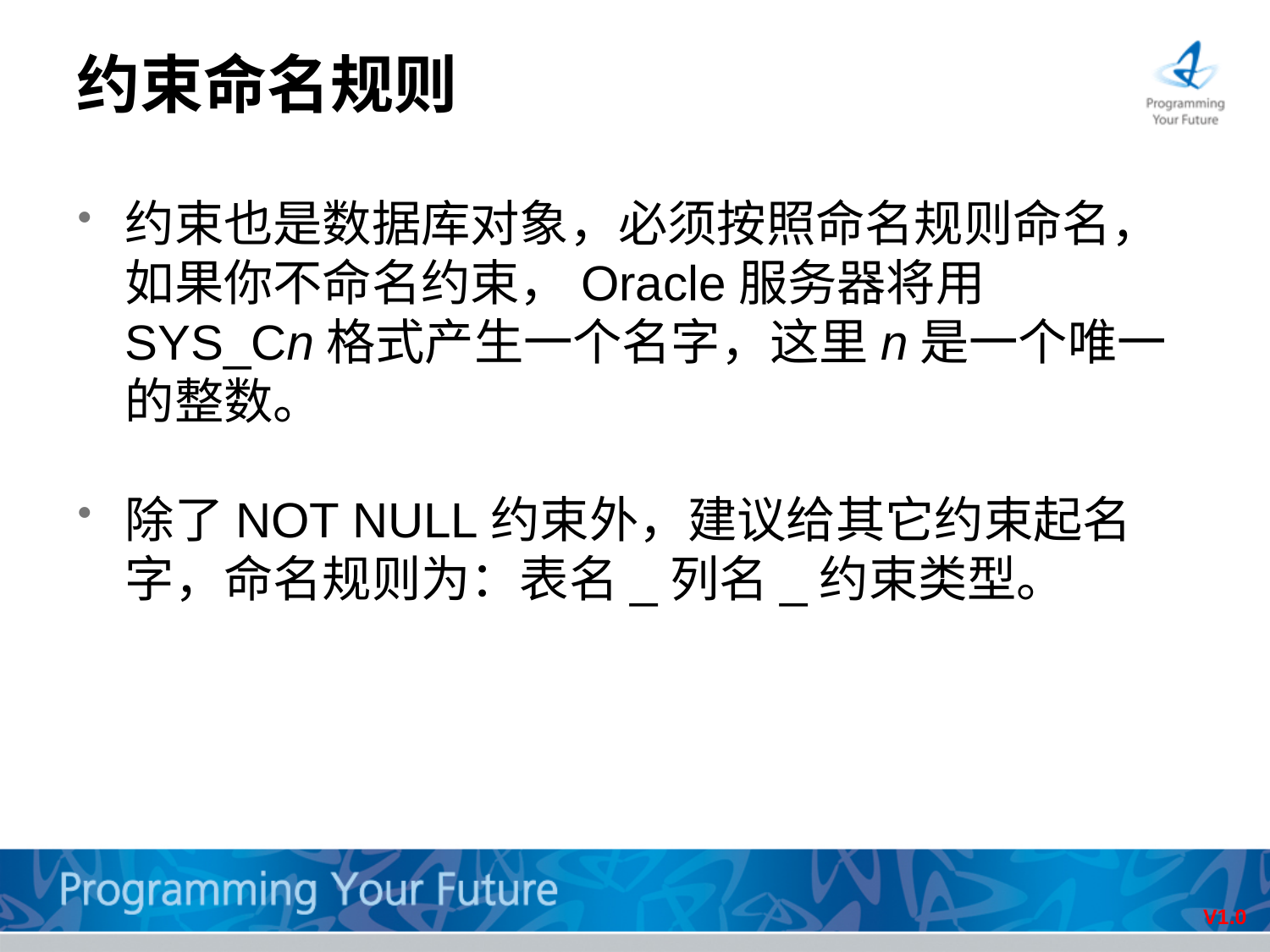

# 约束命名规则
约束也是数据库对象，必须按照命名规则命名，如果你不命名约束，Oracle服务器将用SYS_Cn格式产生一个名字，这里n是一个唯一的整数。

除了NOT NULL约束外，建议给其它约束起名字，命名规则为：表名_列名_约束类型。